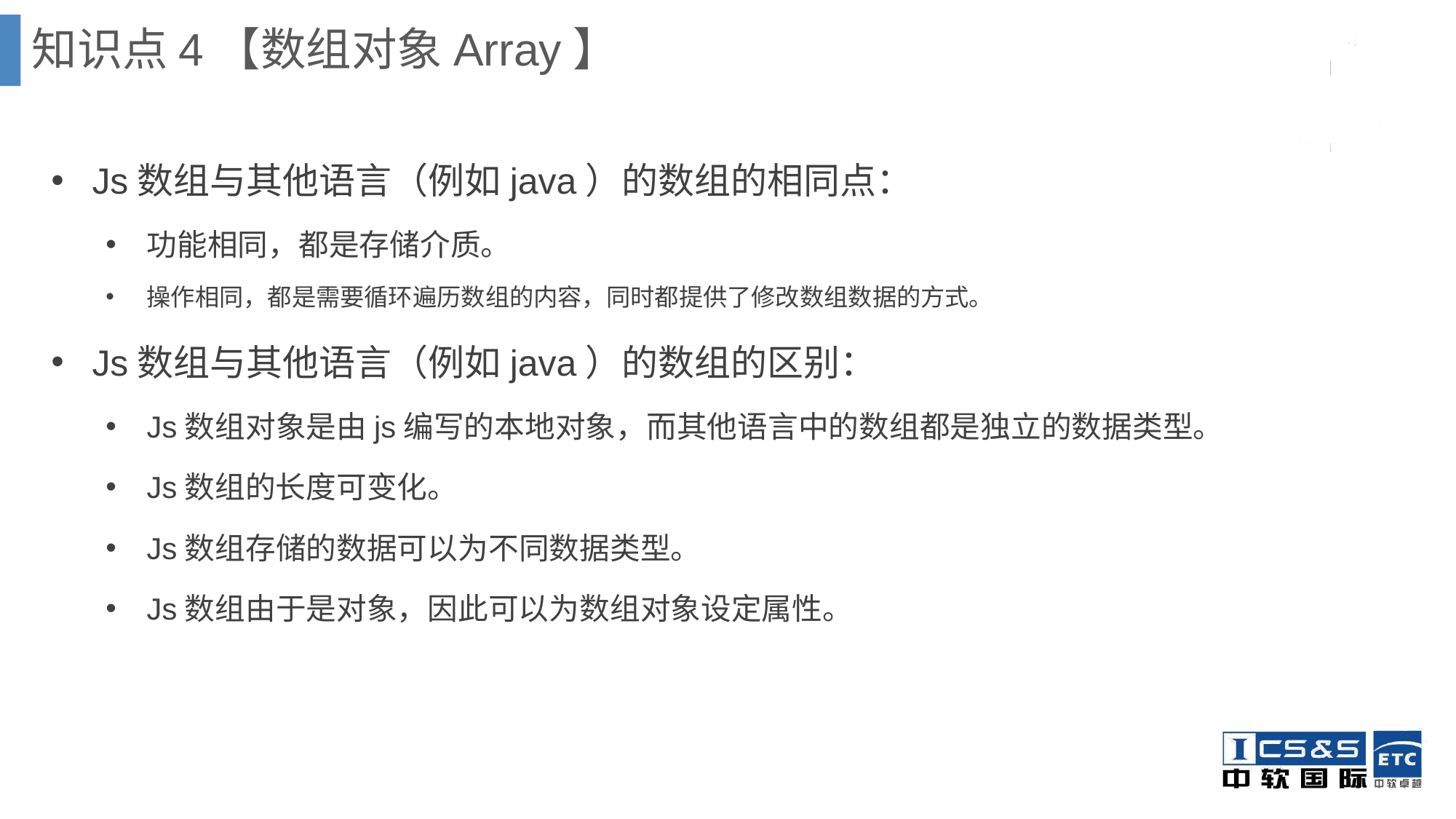

知识点4【数组对象Array】
Js数组与其他语言（例如java）的数组的相同点：
功能相同，都是存储介质。
操作相同，都是需要循环遍历数组的内容，同时都提供了修改数组数据的方式。
Js数组与其他语言（例如java）的数组的区别：
Js数组对象是由js编写的本地对象，而其他语言中的数组都是独立的数据类型。
Js数组的长度可变化。
Js数组存储的数据可以为不同数据类型。
Js数组由于是对象，因此可以为数组对象设定属性。